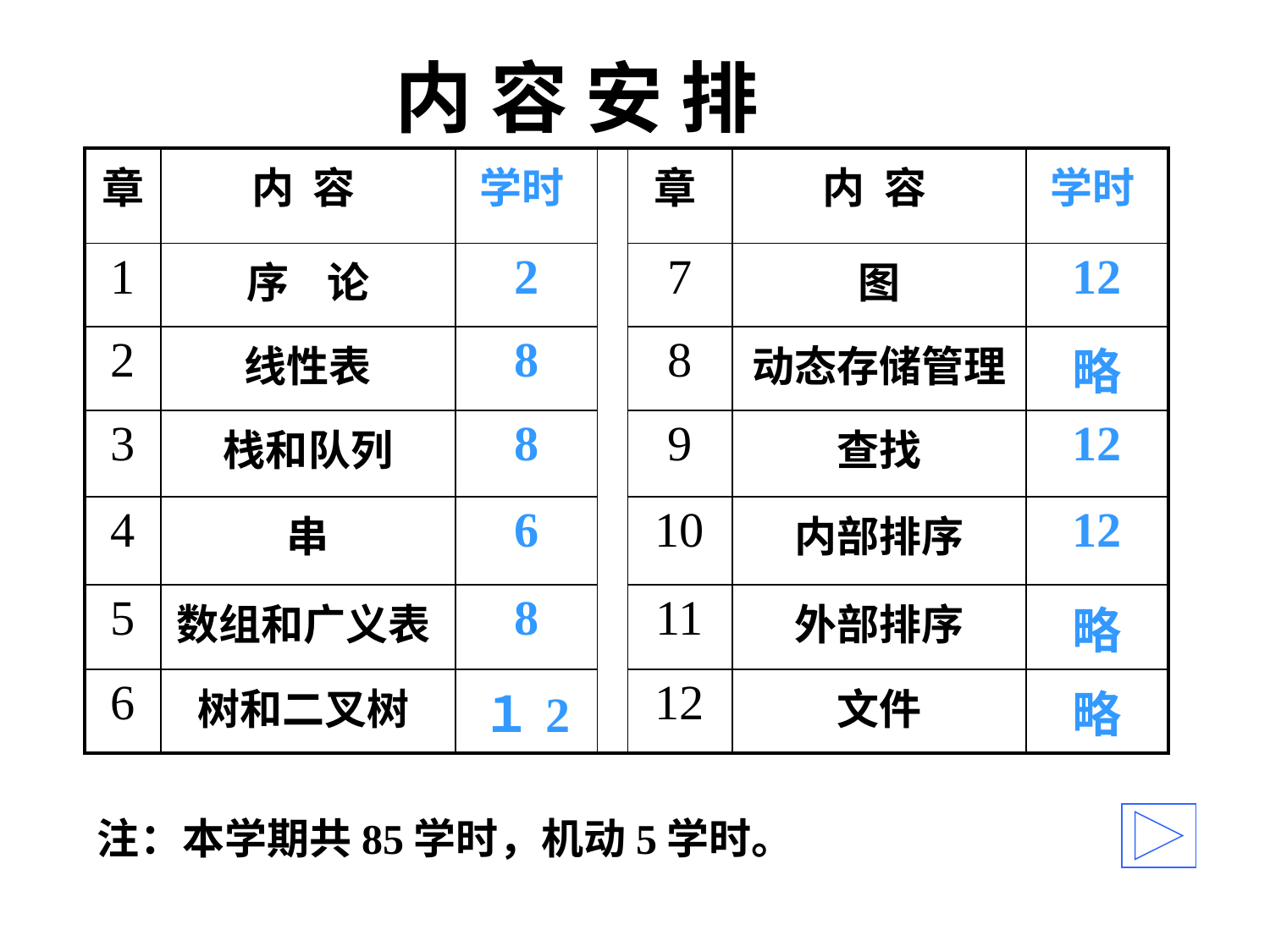

# 内 容 安 排
| 章 | 内 容 | 学时 |  | 章 | 内 容 | 学时 |
| --- | --- | --- | --- | --- | --- | --- |
| 1 | 序 论 | 2 |  | 7 | 图 | 12 |
| 2 | 线性表 | 8 |  | 8 | 动态存储管理 | 略 |
| 3 | 栈和队列 | 8 |  | 9 | 查找 | 12 |
| 4 | 串 | 6 |  | 10 | 内部排序 | 12 |
| 5 | 数组和广义表 | 8 |  | 11 | 外部排序 | 略 |
| 6 | 树和二叉树 | １2 |  | 12 | 文件 | 略 |

注：本学期共85学时，机动5学时。